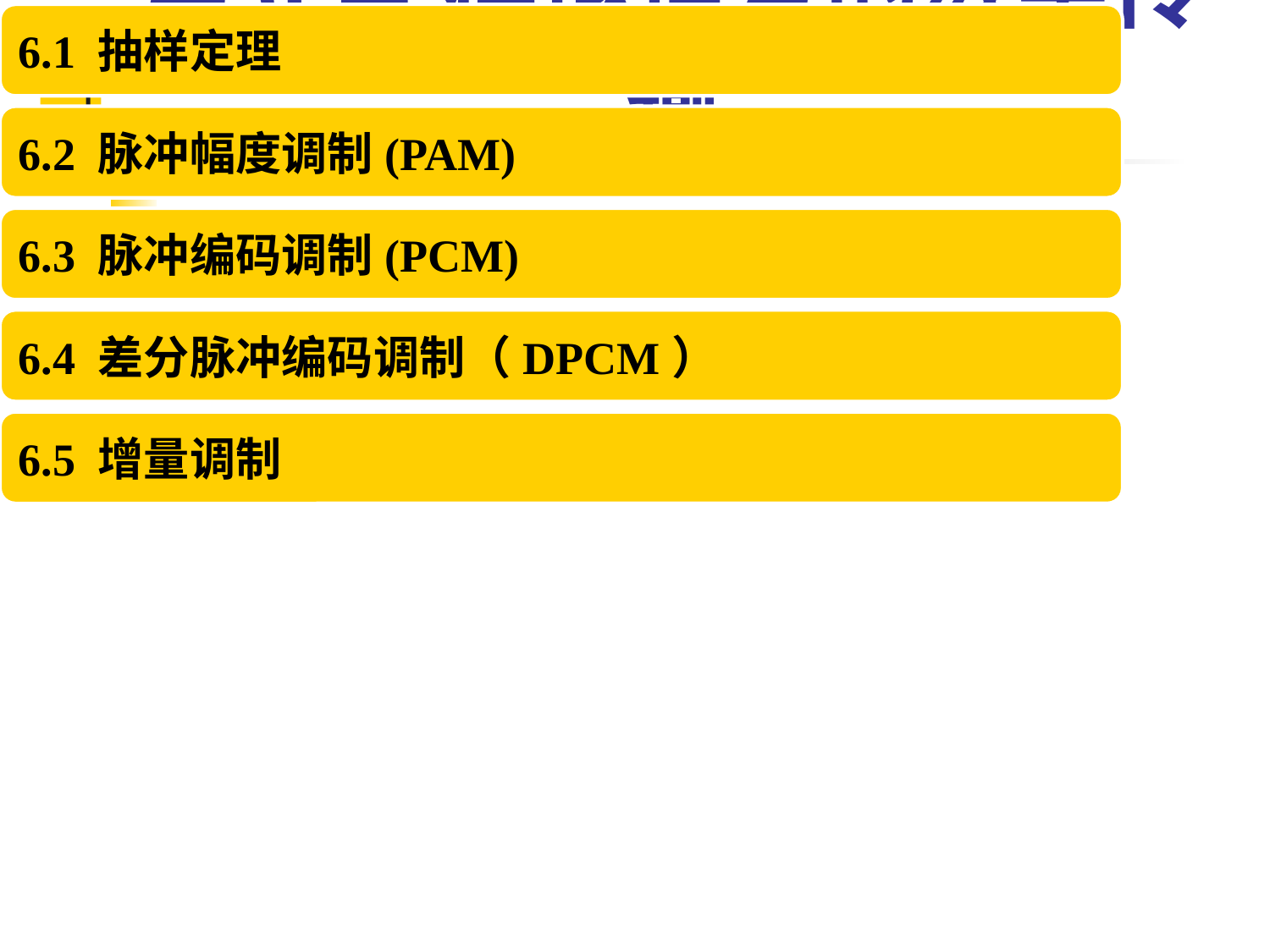

第6章 模拟信号的数字传输
6.1 抽样定理
6.2 脉冲幅度调制(PAM)
6.3 脉冲编码调制(PCM)
6.4 差分脉冲编码调制（DPCM）
6.5 增量调制

1